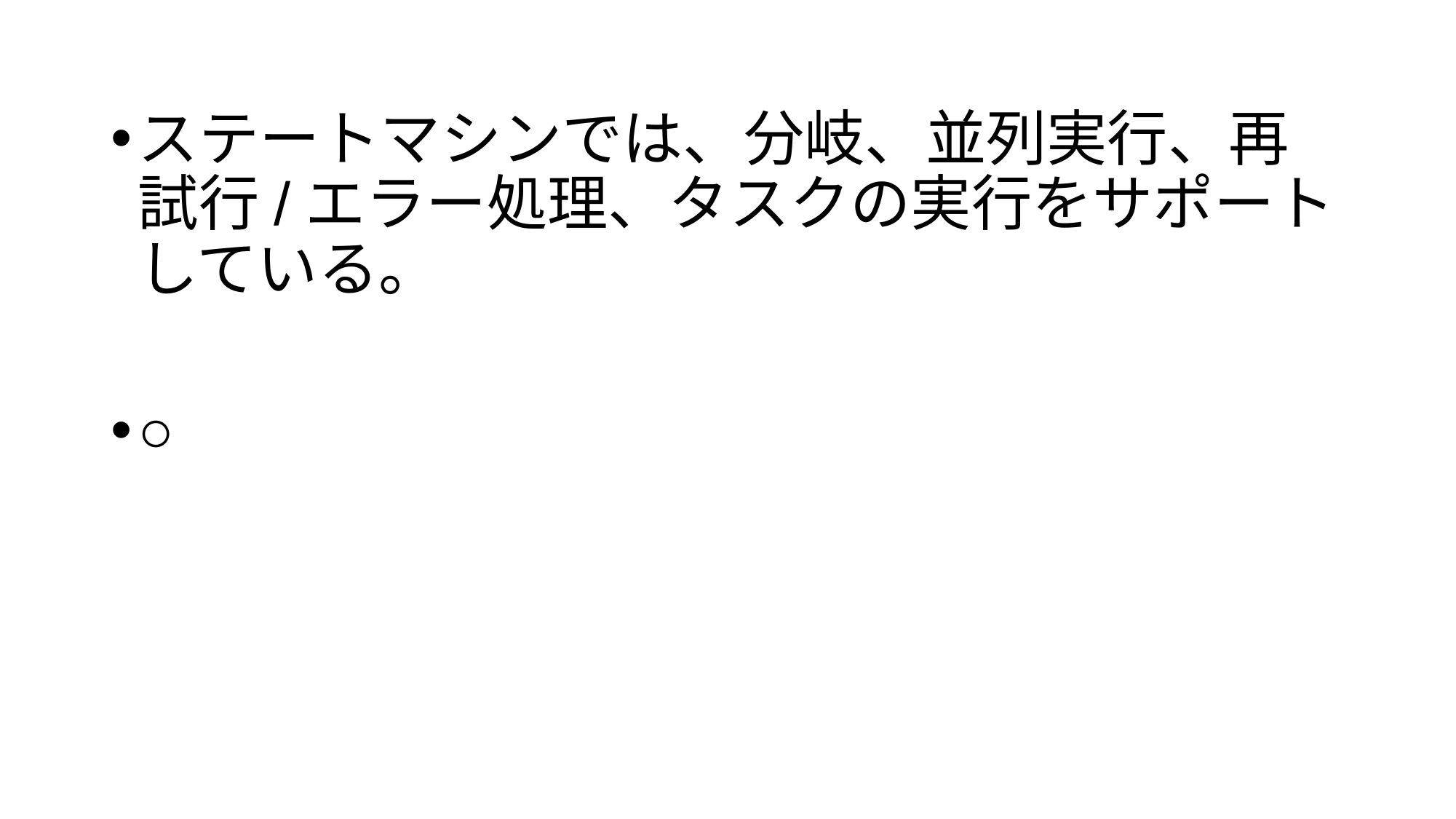

ステートマシンでは、分岐、並列実行、再試行/エラー処理、タスクの実行をサポートしている。

○